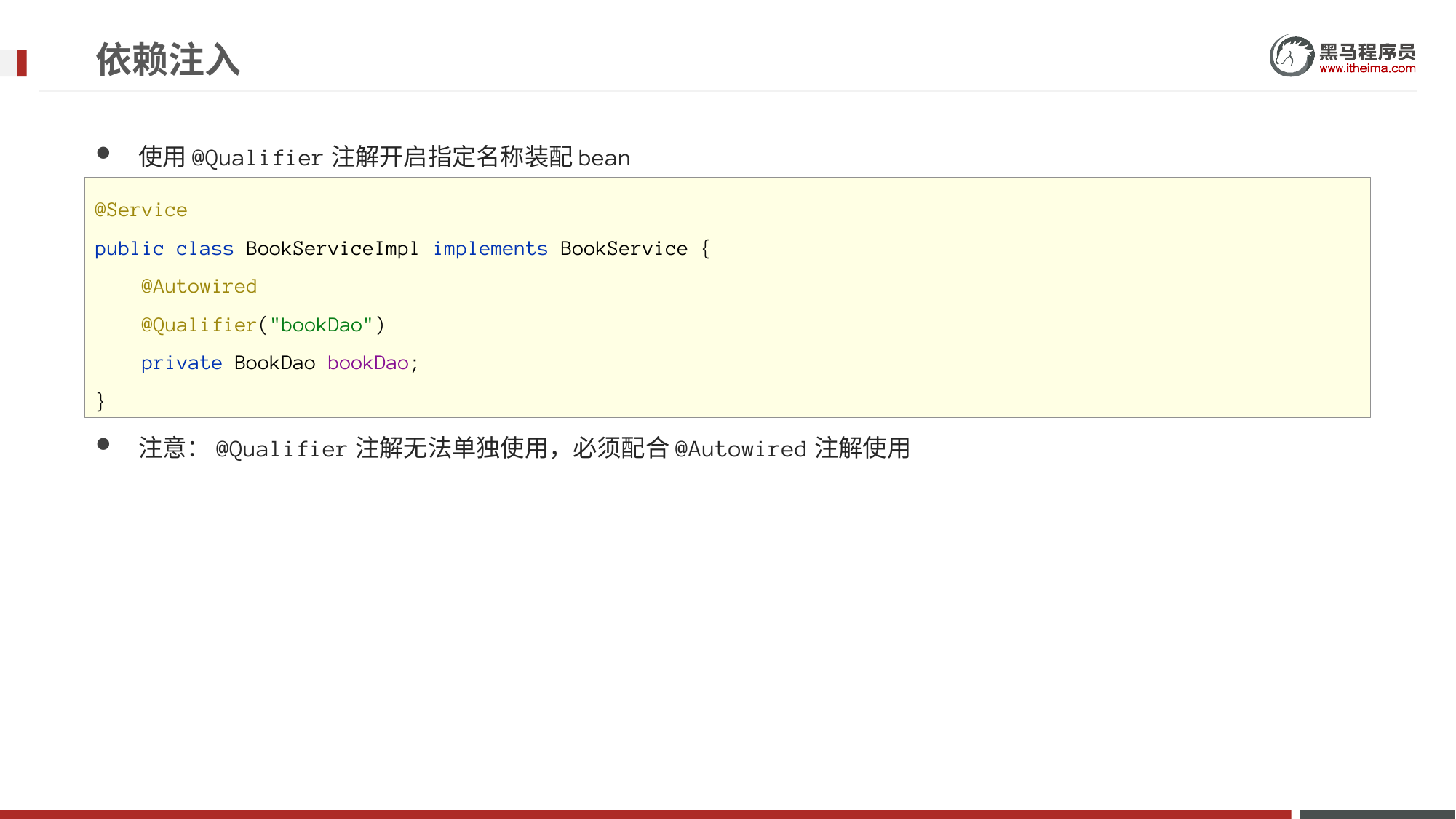

依赖注入
使用@Qualifier注解开启指定名称装配bean

注意：@Qualifier注解无法单独使用，必须配合@Autowired注解使用
@Service
public class BookServiceImpl implements BookService {
    @Autowired
    @Qualifier("bookDao")
    private BookDao bookDao;
}